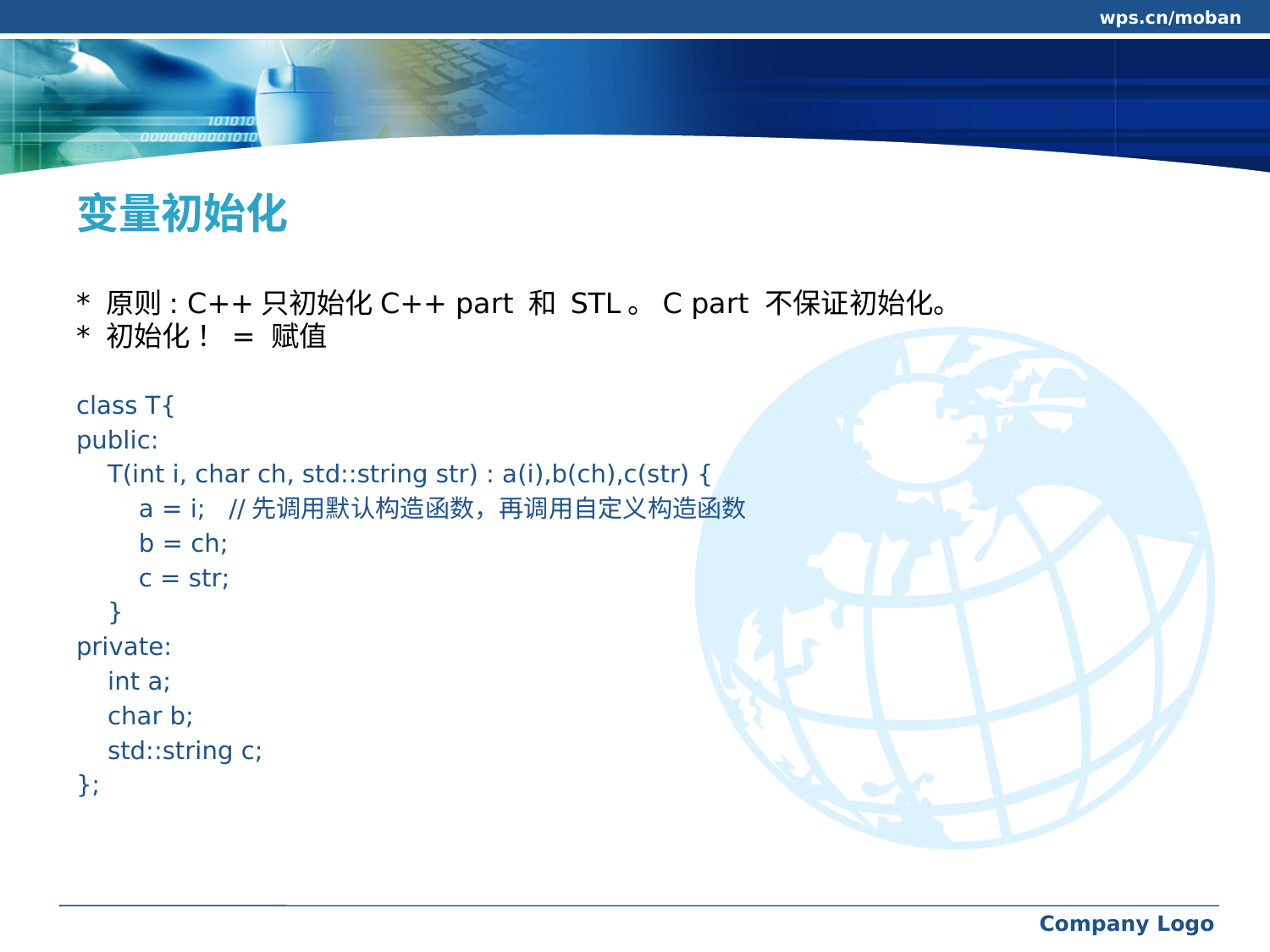

wps.cn/moban

#
变量初始化

* 原则: C++只初始化C++ part 和 STL。C part 不保证初始化。
* 初始化 ！= 赋值

class T{
public:
    T(int i, char ch, std::string str) : a(i),b(ch),c(str) {
        a = i;   //先调用默认构造函数，再调用自定义构造函数
        b = ch;
        c = str;
    }
private:
    int a;
    char b;
    std::string c;
};

Company Logo